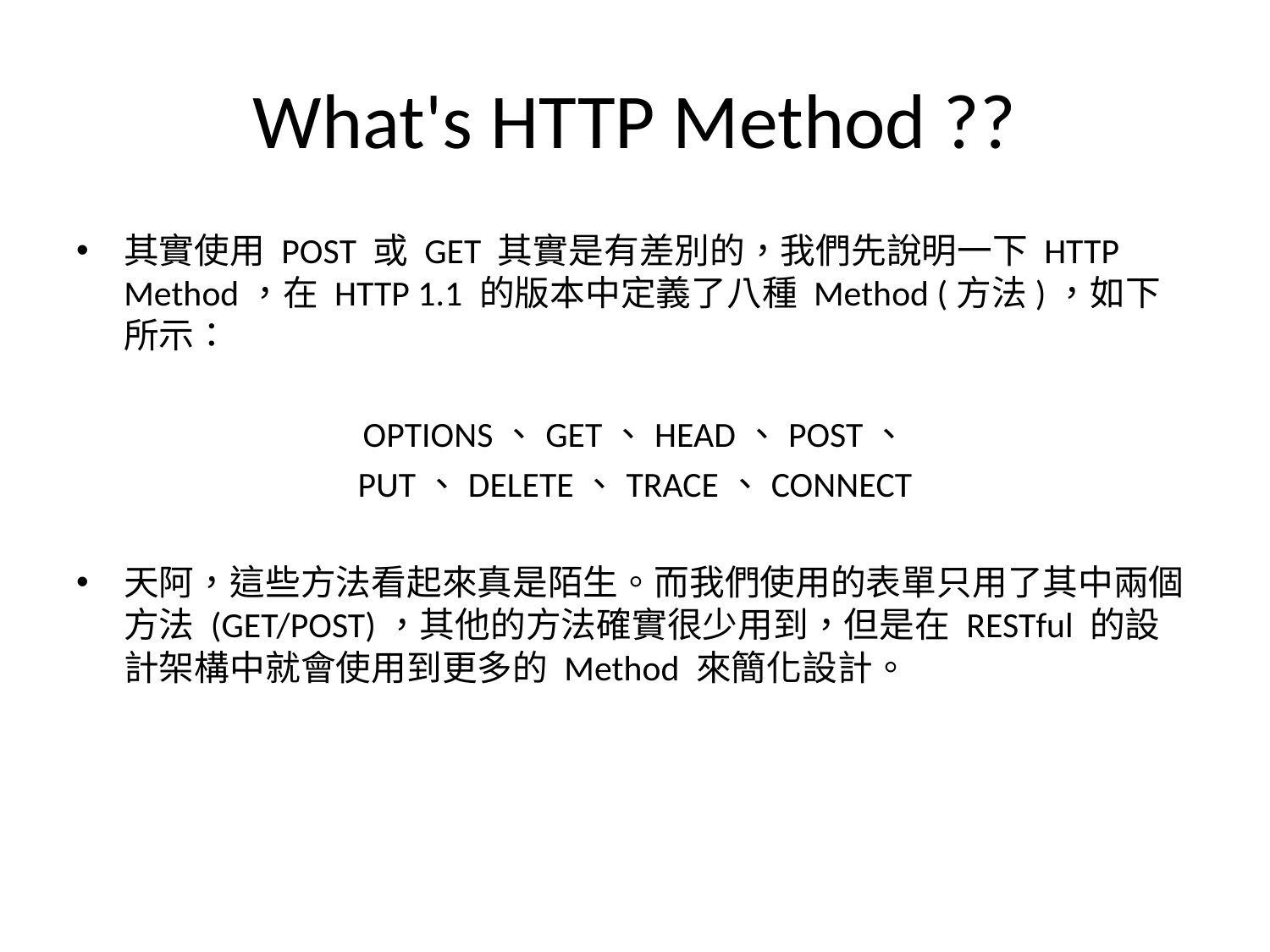

# What's HTTP Method ??
其實使用 POST 或 GET 其實是有差別的，我們先說明一下 HTTP Method，在 HTTP 1.1 的版本中定義了八種 Method (方法)，如下所示：

OPTIONS、GET、HEAD、POST、
PUT、DELETE、TRACE、CONNECT

天阿，這些方法看起來真是陌生。而我們使用的表單只用了其中兩個方法 (GET/POST)，其他的方法確實很少用到，但是在 RESTful 的設計架構中就會使用到更多的 Method 來簡化設計。